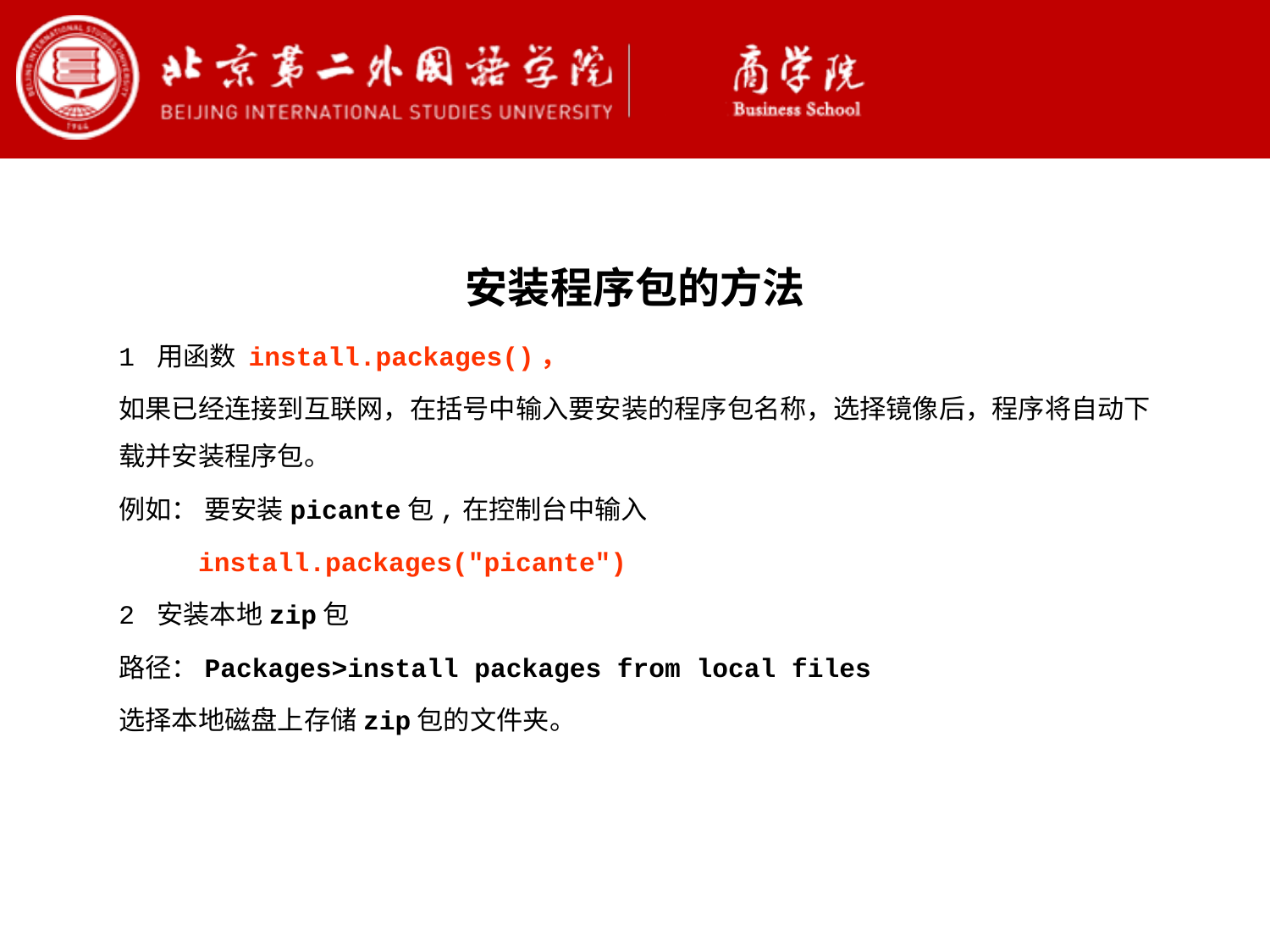

安装程序包的方法
1 用函数 install.packages()，
如果已经连接到互联网，在括号中输入要安装的程序包名称，选择镜像后，程序将自动下载并安装程序包。
例如： 要安装picante包,在控制台中输入
     install.packages("picante")
2 安装本地zip包
路径：Packages>install packages from local files
选择本地磁盘上存储zip包的文件夹。